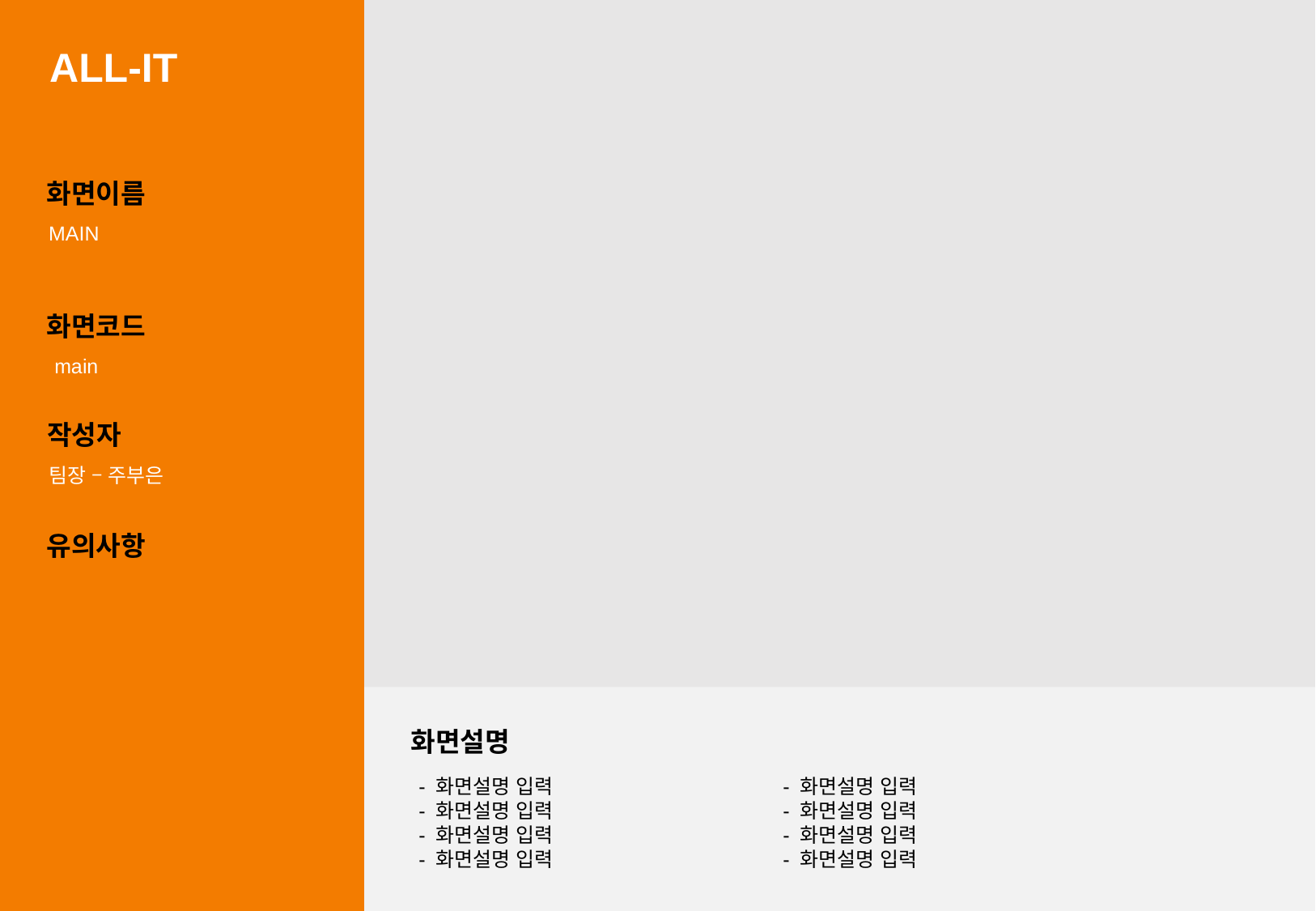

ALL-IT
화면이름
MAIN
화면코드
 main
작성자
팀장 – 주부은
유의사항

화면설명
 - 화면설명 입력
 - 화면설명 입력
 - 화면설명 입력
 - 화면설명 입력
 - 화면설명 입력
 - 화면설명 입력
 - 화면설명 입력
 - 화면설명 입력